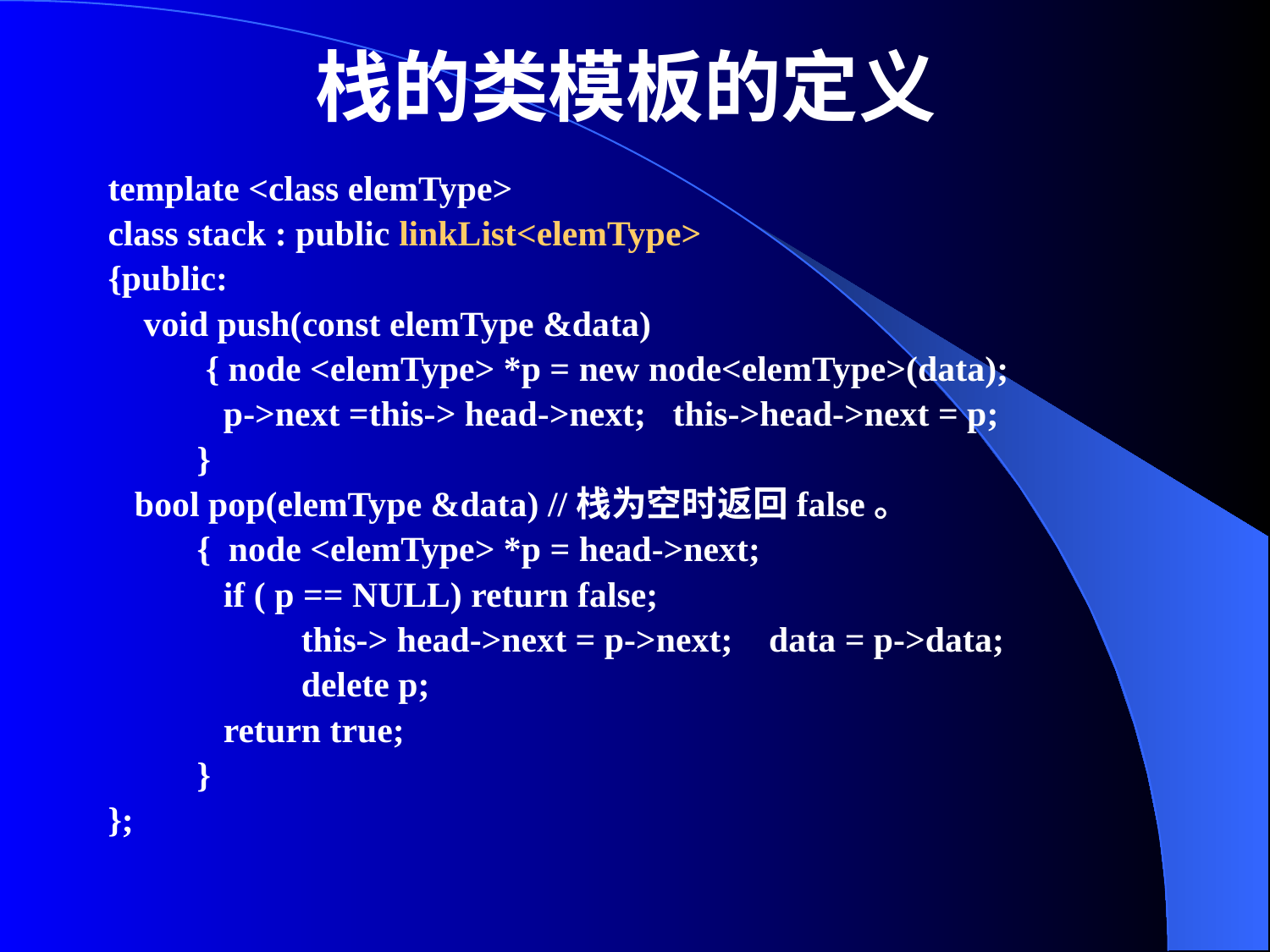

# 栈的类模板的定义
template <class elemType>
class stack : public linkList<elemType>
{public:
    void push(const elemType &data)
           { node <elemType> *p = new node<elemType>(data);
             p->next =this-> head->next;   this->head->next = p;
          }
   bool pop(elemType &data) //栈为空时返回false。
          {  node <elemType> *p = head->next;
             if ( p == NULL) return false;
 		this-> head->next = p->next;    data = p->data;
		delete p;
             return true;
          }
};